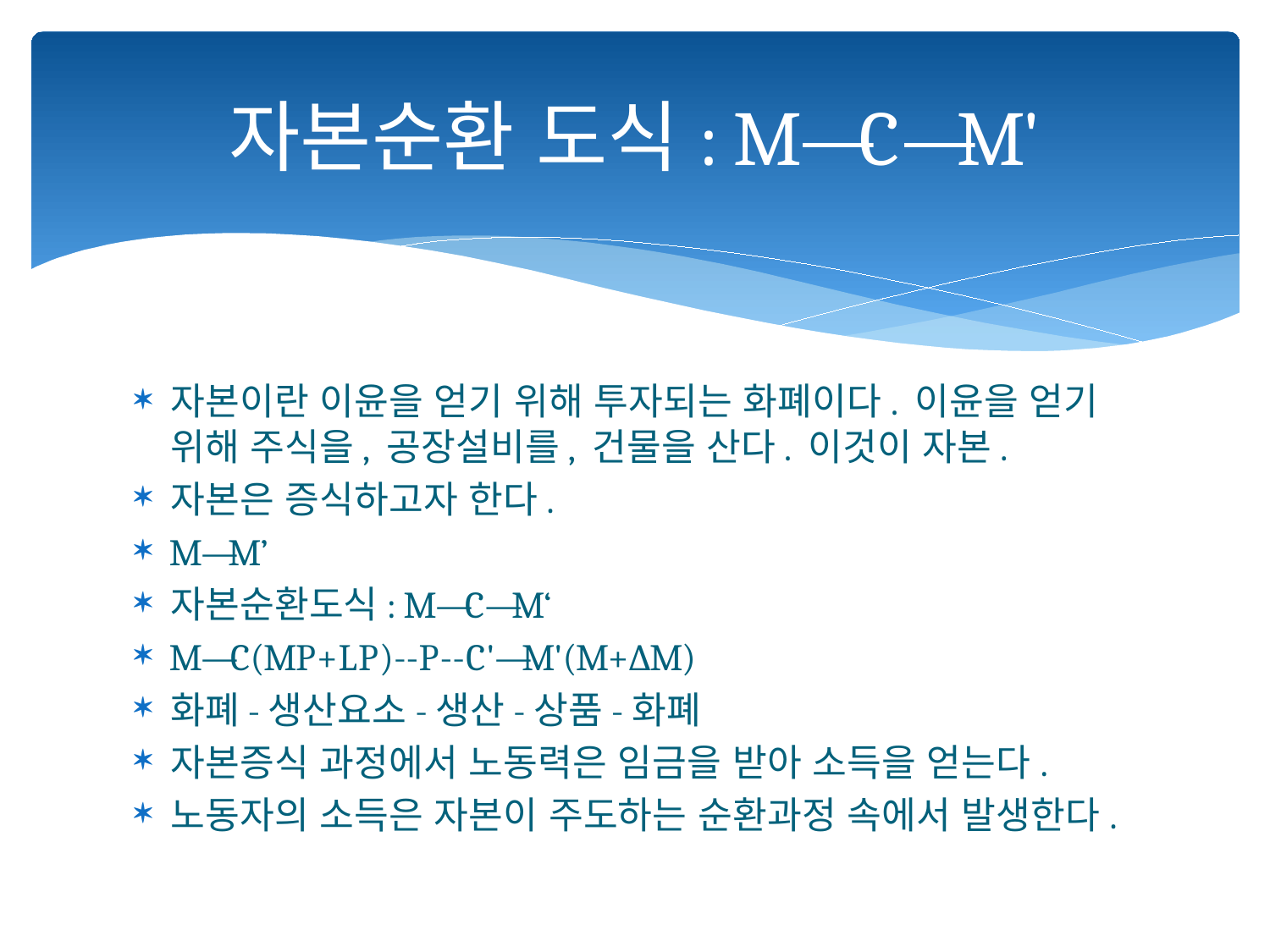

# 자본순환 도식: M―C―M'
자본이란 이윤을 얻기 위해 투자되는 화폐이다. 이윤을 얻기 위해 주식을, 공장설비를, 건물을 산다. 이것이 자본.
자본은 증식하고자 한다.
M―M’
자본순환도식: M―C―M‘
M―C(MP+LP)--P--C'―M'(M+∆M)
화폐-생산요소-생산-상품-화폐
자본증식 과정에서 노동력은 임금을 받아 소득을 얻는다.
노동자의 소득은 자본이 주도하는 순환과정 속에서 발생한다.